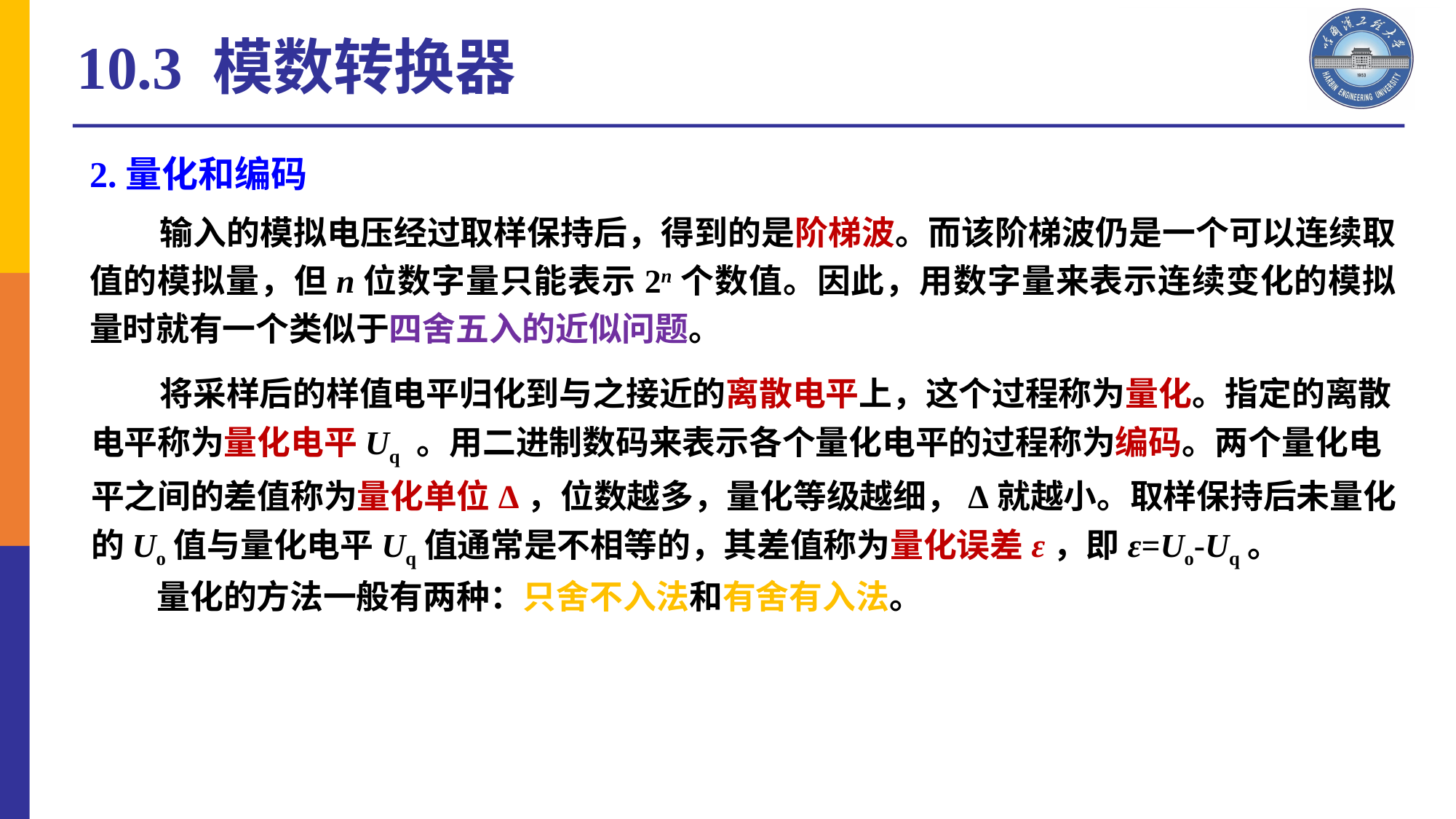

10.3 模数转换器
2.量化和编码
        输入的模拟电压经过取样保持后，得到的是阶梯波。而该阶梯波仍是一个可以连续取值的模拟量，但n位数字量只能表示2n个数值。因此，用数字量来表示连续变化的模拟量时就有一个类似于四舍五入的近似问题。
        将采样后的样值电平归化到与之接近的离散电平上，这个过程称为量化。指定的离散电平称为量化电平Uq 。用二进制数码来表示各个量化电平的过程称为编码。两个量化电平之间的差值称为量化单位Δ，位数越多，量化等级越细，Δ就越小。取样保持后未量化的Uo值与量化电平Uq值通常是不相等的，其差值称为量化误差ε，即ε=Uo-Uq。
量化的方法一般有两种：只舍不入法和有舍有入法。